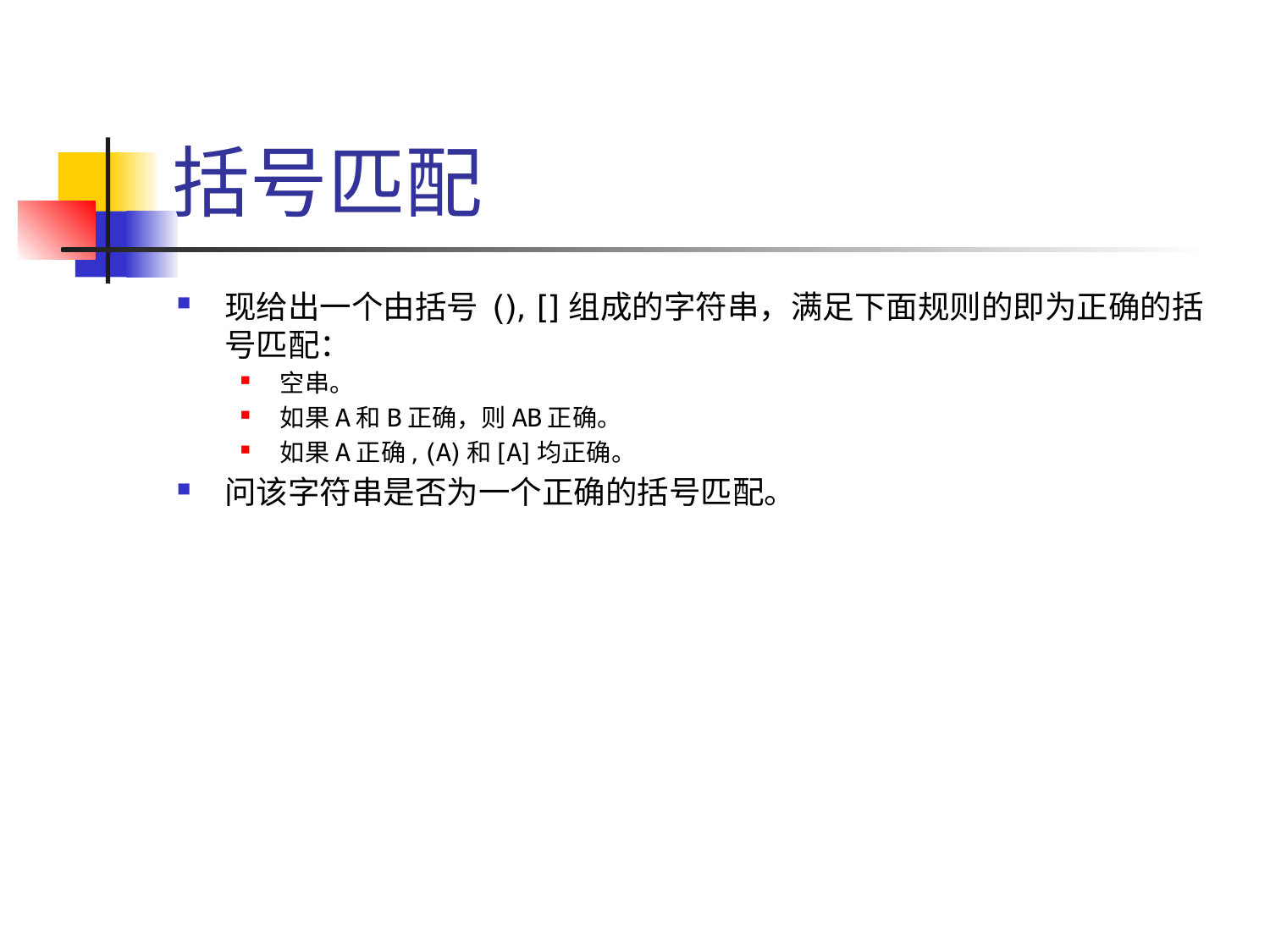

# 括号匹配
现给出一个由括号 (), []组成的字符串，满足下面规则的即为正确的括号匹配：
空串。
如果A和B正确，则AB正确。
如果A正确, (A)和[A]均正确。
问该字符串是否为一个正确的括号匹配。